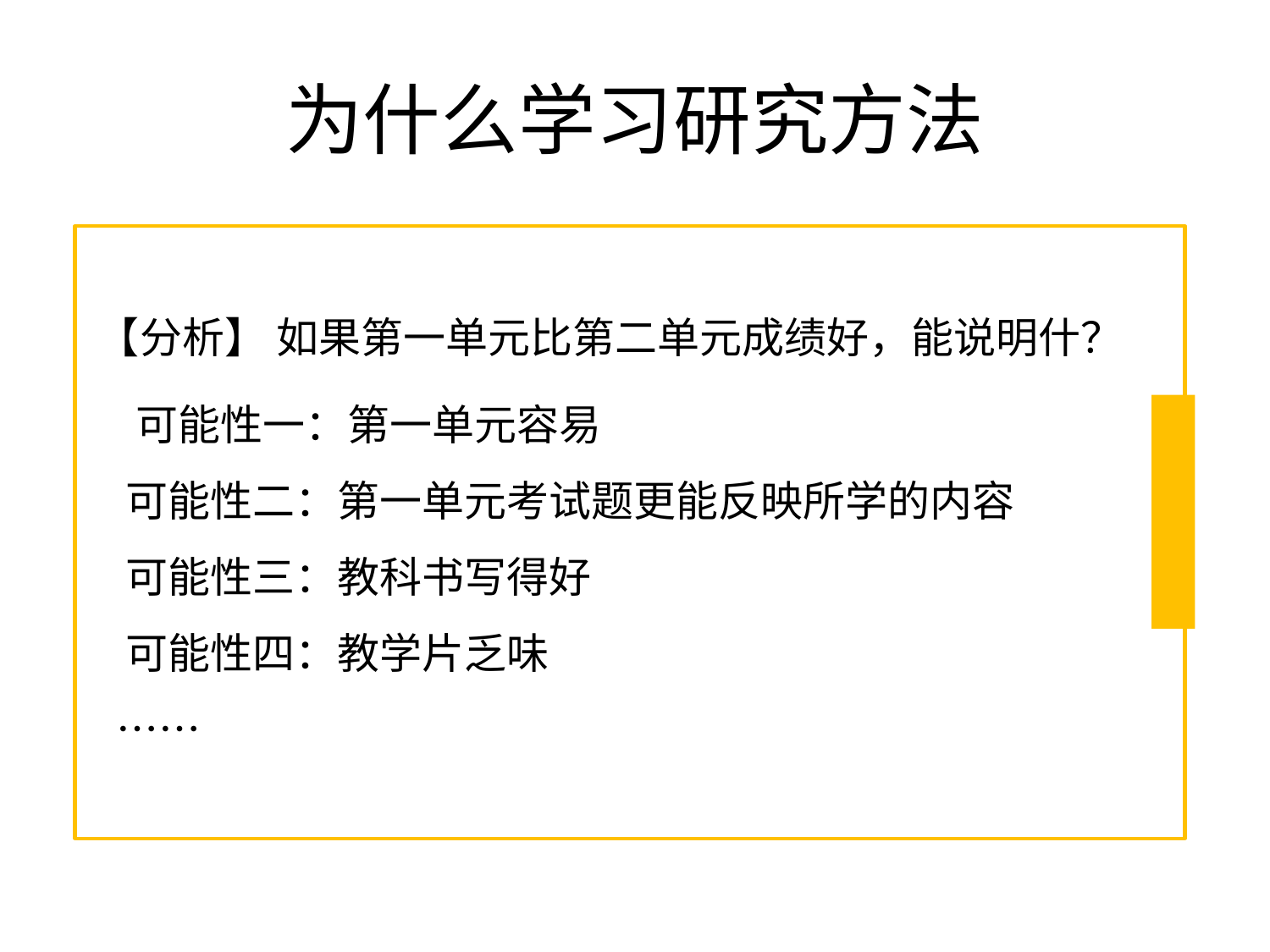

# 为什么学习研究方法

【分析】 如果第一单元比第二单元成绩好，能说明什？
   可能性一：第一单元容易
   可能性二：第一单元考试题更能反映所学的内容
   可能性三：教科书写得好
   可能性四：教学片乏味
  ……